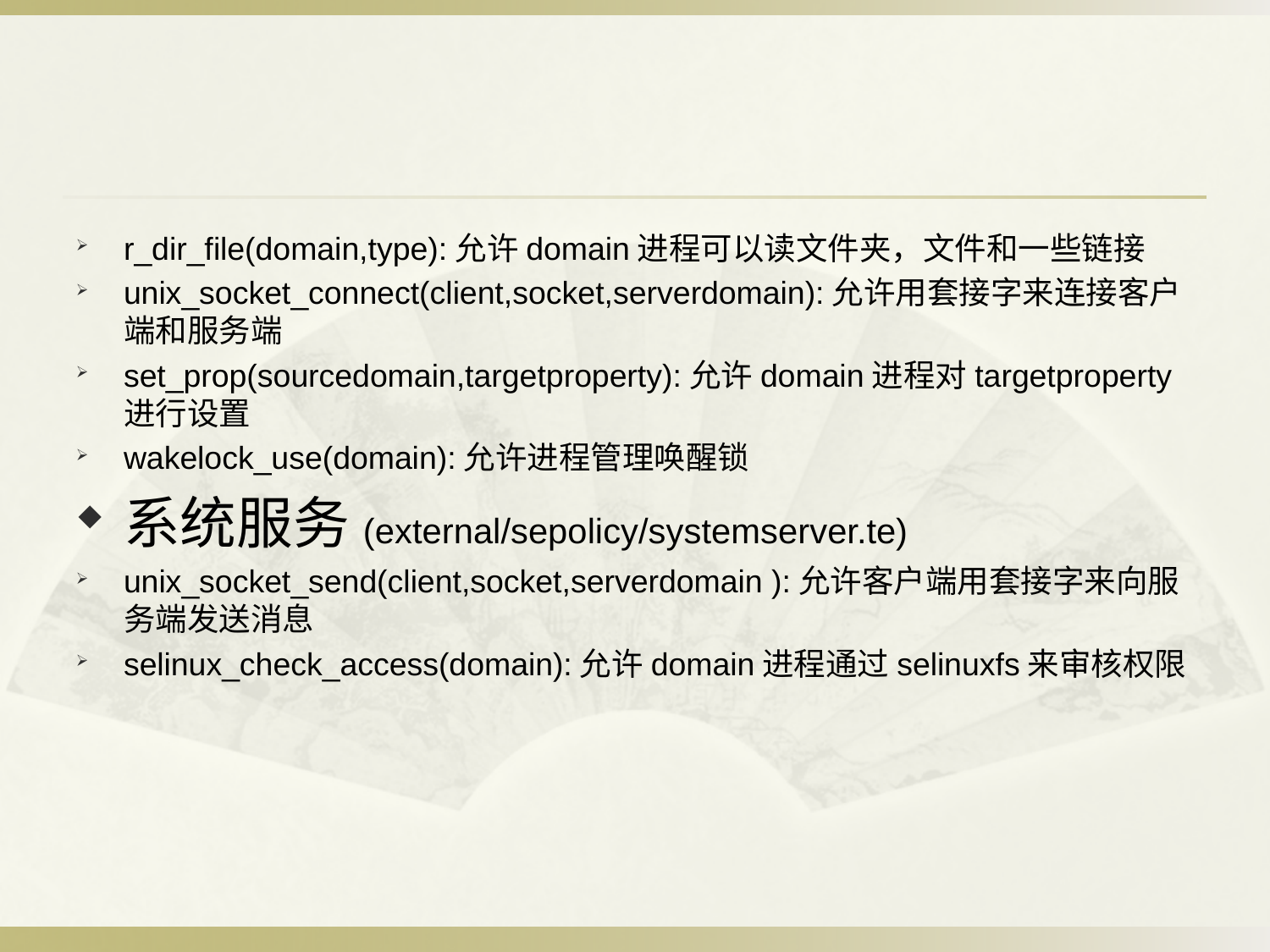

#
r_dir_file(domain,type):允许domain进程可以读文件夹，文件和一些链接
unix_socket_connect(client,socket,serverdomain):允许用套接字来连接客户端和服务端
set_prop(sourcedomain,targetproperty):允许domain进程对targetproperty进行设置
wakelock_use(domain):允许进程管理唤醒锁
系统服务(external/sepolicy/systemserver.te)
unix_socket_send(client,socket,serverdomain ):允许客户端用套接字来向服务端发送消息
selinux_check_access(domain):允许domain进程通过selinuxfs来审核权限